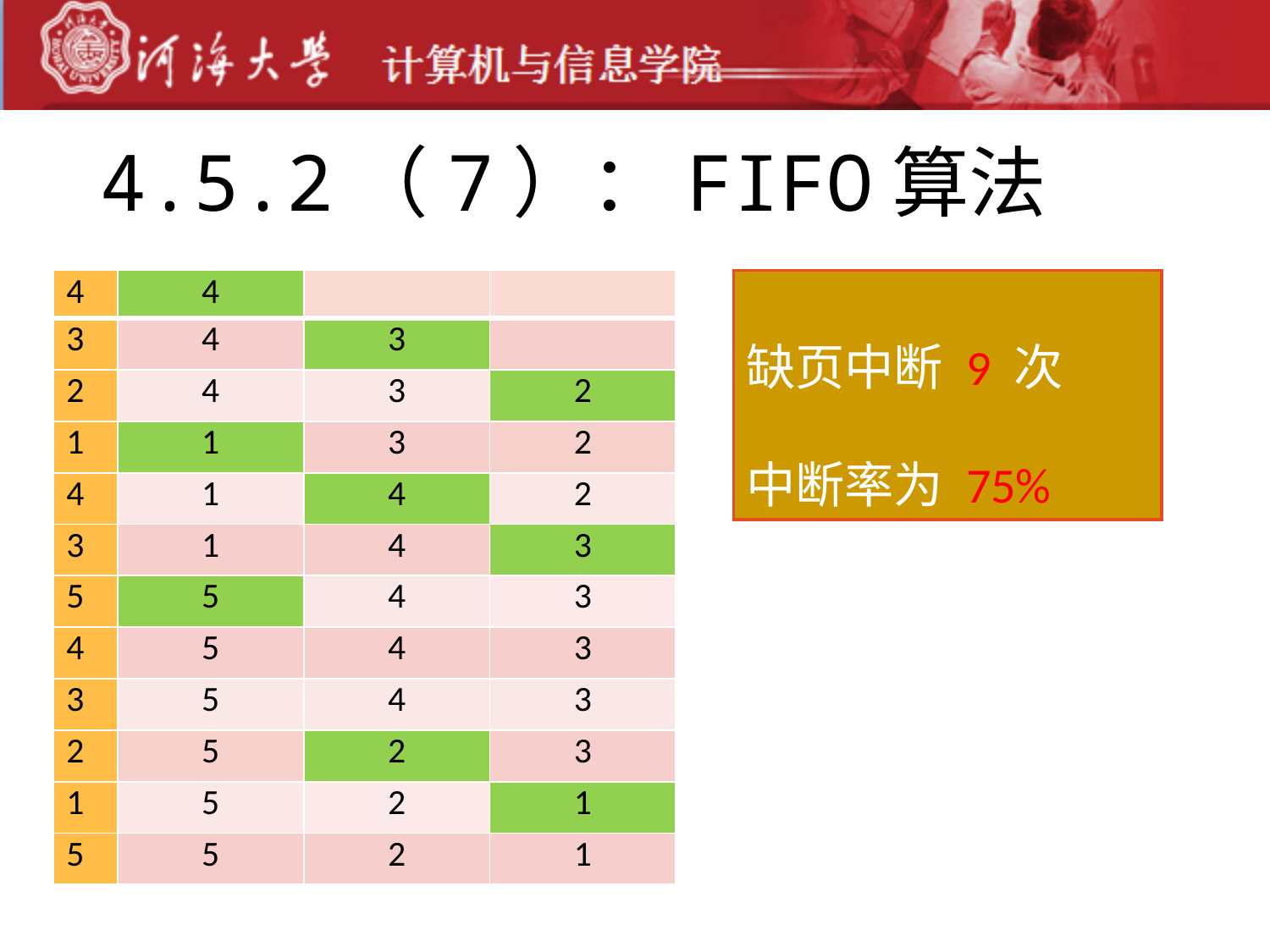

# 4.5.2（7）：FIFO算法
| 4 | 4 |  |  |
| --- | --- | --- | --- |
| 3 | 4 | 3 |  |
| 2 | 4 | 3 | 2 |
| 1 | 1 | 3 | 2 |
| 4 | 1 | 4 | 2 |
| 3 | 1 | 4 | 3 |
| 5 | 5 | 4 | 3 |
| 4 | 5 | 4 | 3 |
| 3 | 5 | 4 | 3 |
| 2 | 5 | 2 | 3 |
| 1 | 5 | 2 | 1 |
| 5 | 5 | 2 | 1 |
缺页中断 9 次
中断率为 75%